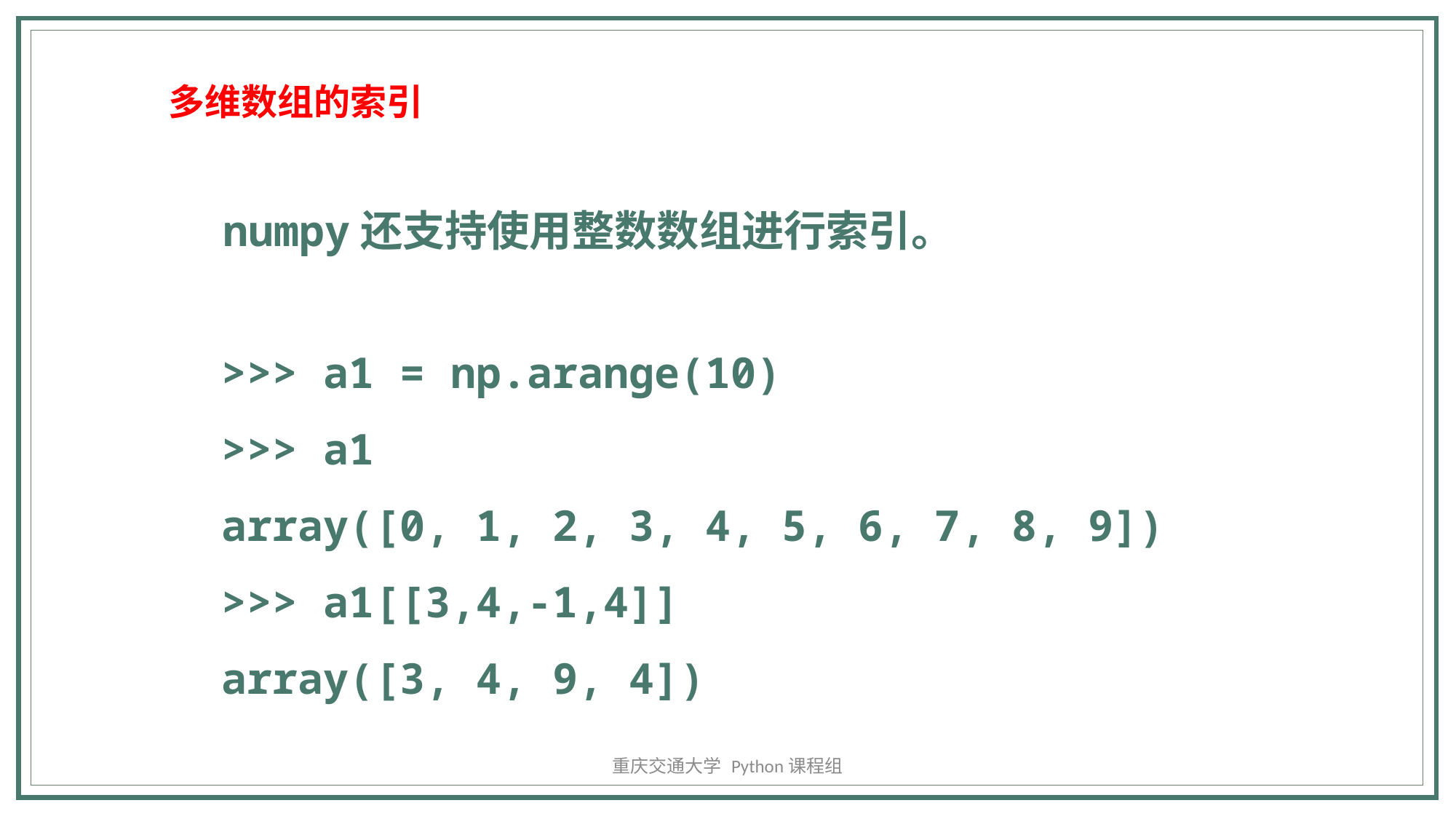

多维数组的索引
numpy还支持使用整数数组进行索引。
>>> a1 = np.arange(10)
>>> a1
array([0, 1, 2, 3, 4, 5, 6, 7, 8, 9])
>>> a1[[3,4,-1,4]]
array([3, 4, 9, 4])
重庆交通大学 Python课程组